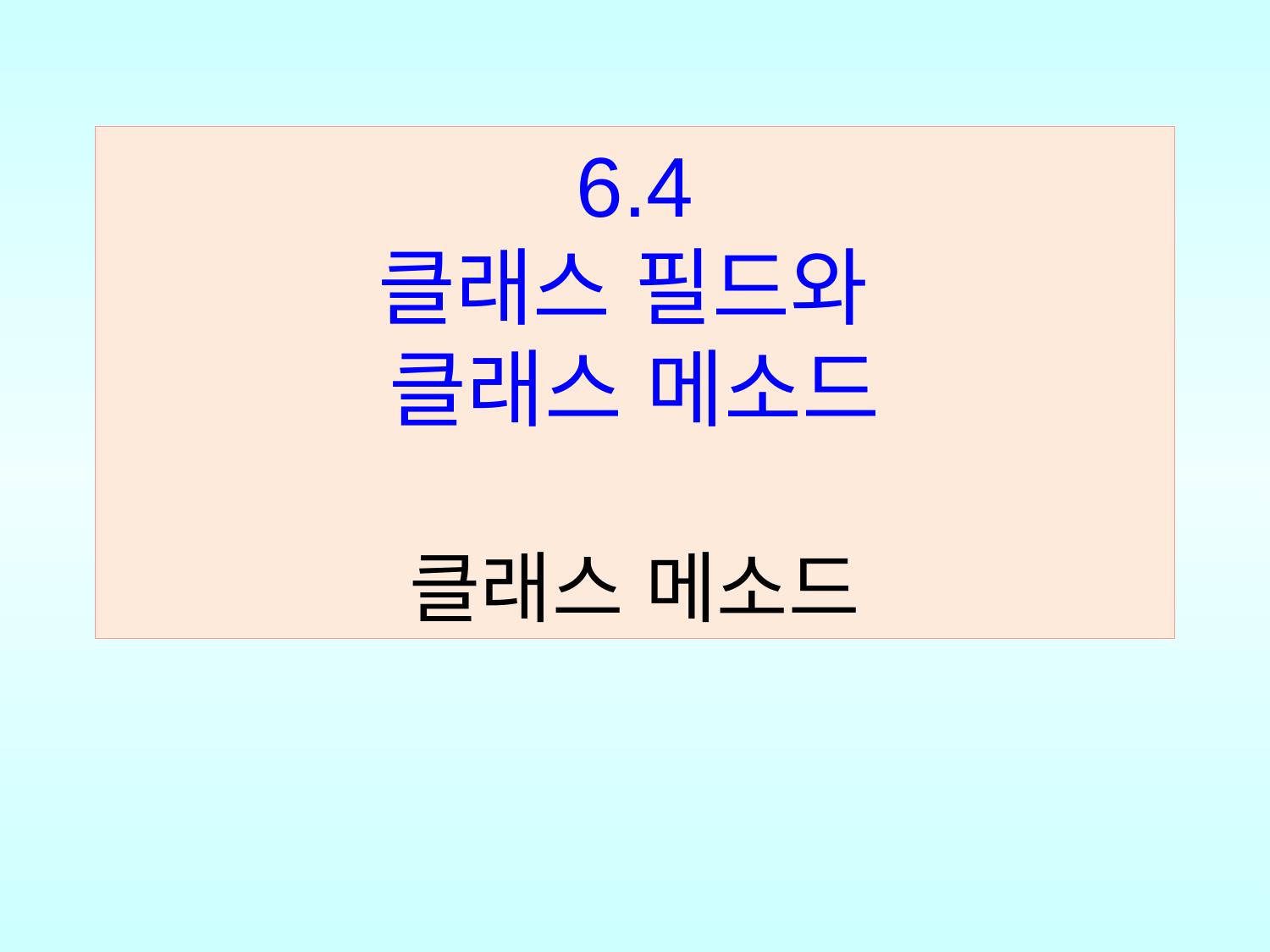

6.4
클래스 필드와
클래스 메소드

클래스 메소드